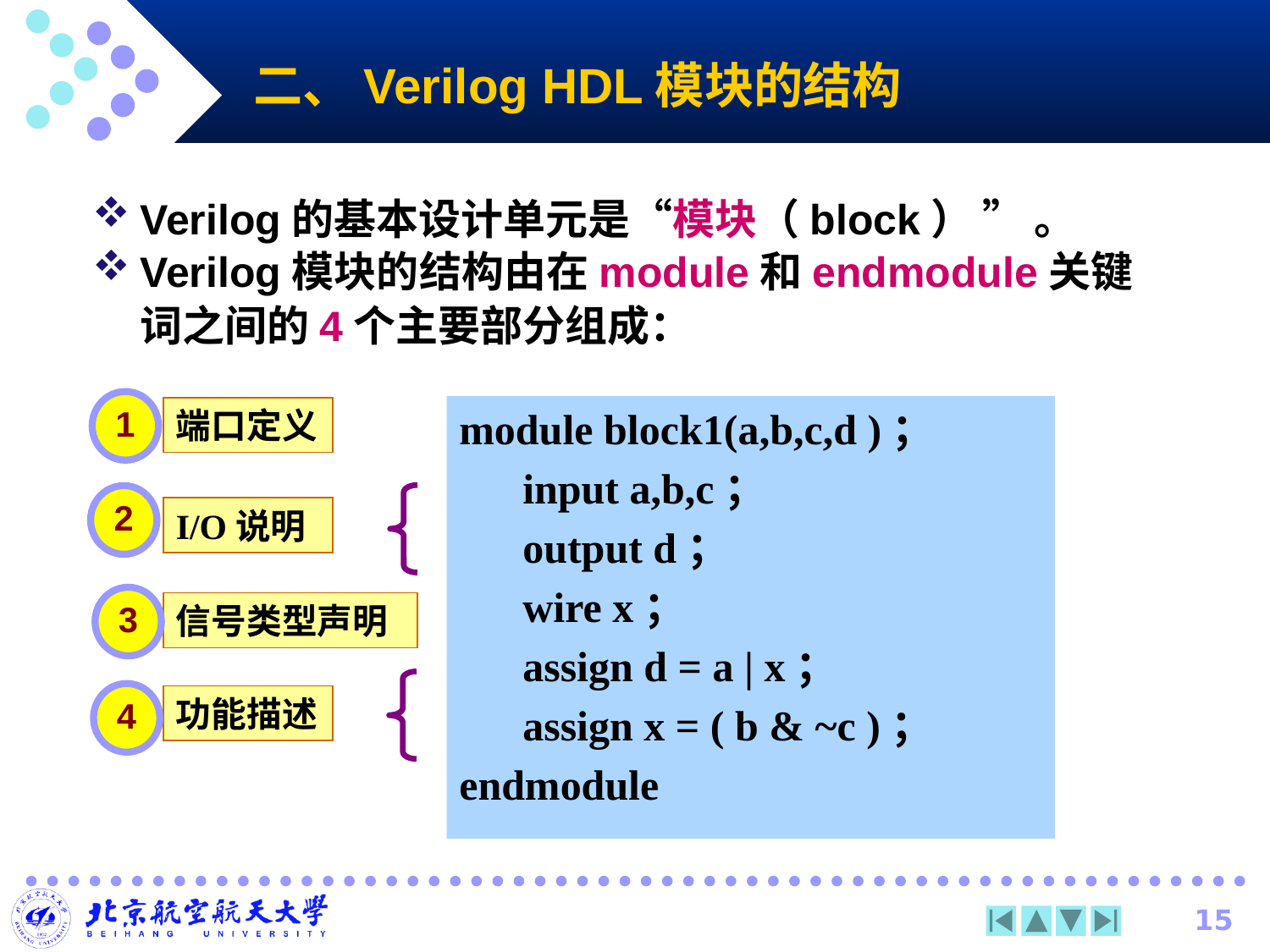

# 二、Verilog HDL模块的结构
Verilog的基本设计单元是“模块（block） ” 。
Verilog模块的结构由在module和endmodule关键词之间的4个主要部分组成：
1
端口定义
module block1(a,b,c,d )；
      input a,b,c；
      output d；
      wire x；
      assign d = a | x；
      assign x = ( b & ~c )；
endmodule
2

I/O说明
3
信号类型声明

4
功能描述
15